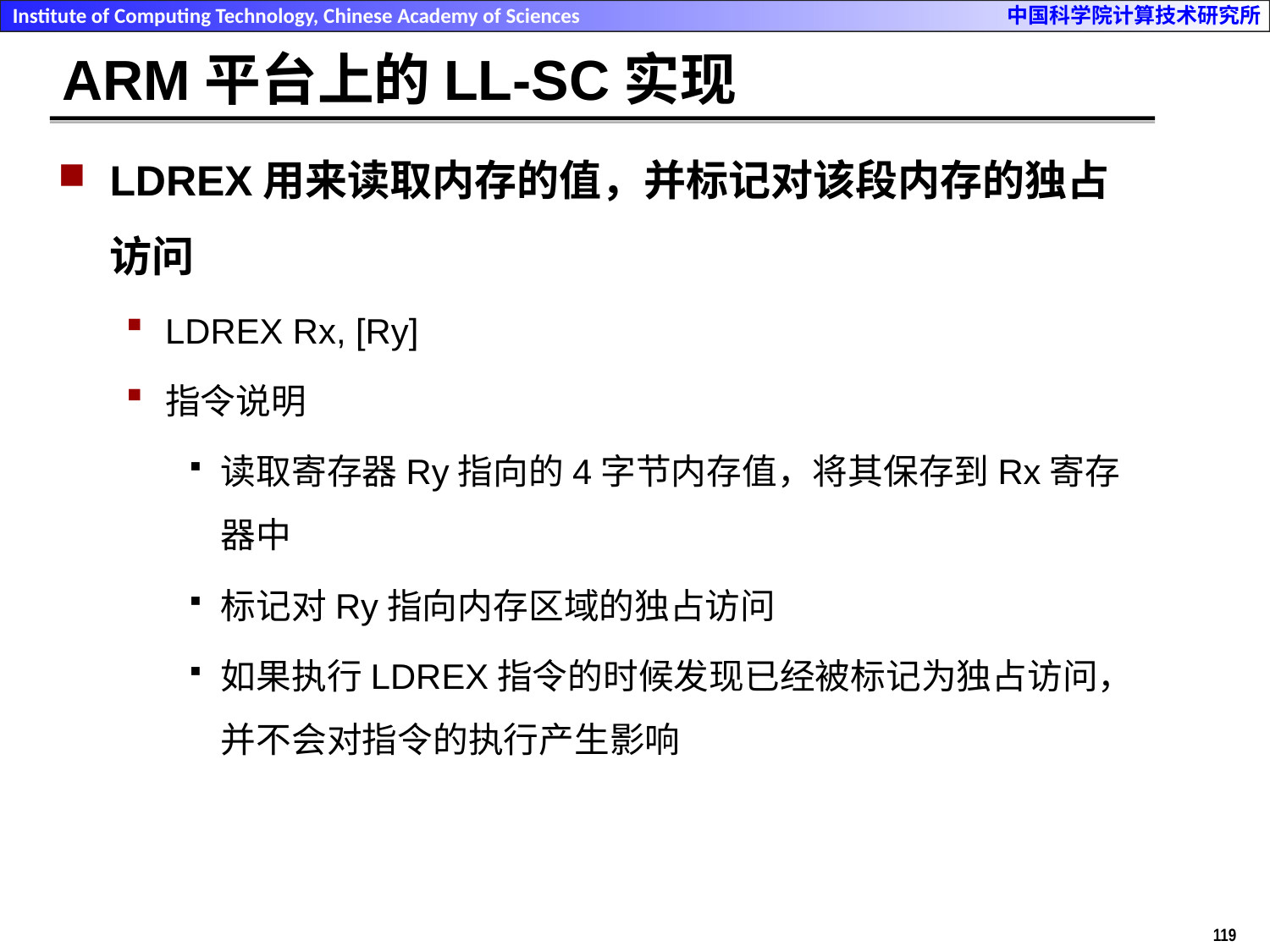

# ARM平台上的LL-SC实现
LDREX用来读取内存的值，并标记对该段内存的独占访问
LDREX Rx, [Ry]
指令说明
读取寄存器Ry指向的4字节内存值，将其保存到Rx寄存器中
标记对Ry指向内存区域的独占访问
如果执行LDREX指令的时候发现已经被标记为独占访问，并不会对指令的执行产生影响